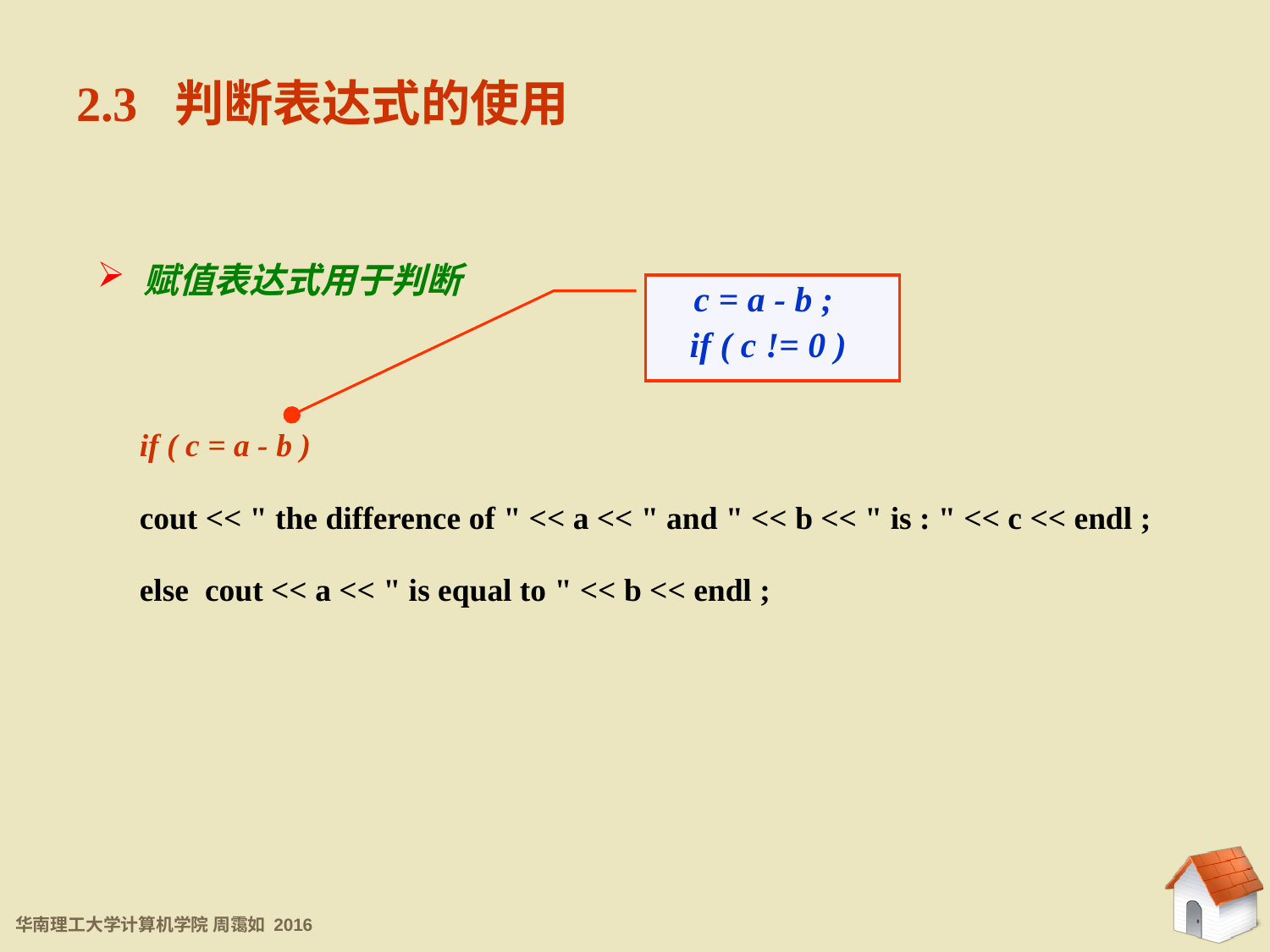

2.3  判断表达式的使用
 赋值表达式用于判断
c = a - b ;
if ( c != 0 )
if ( c = a - b )
cout << " the difference of " << a << " and " << b << " is : " << c << endl ;
else  cout << a << " is equal to " << b << endl ;